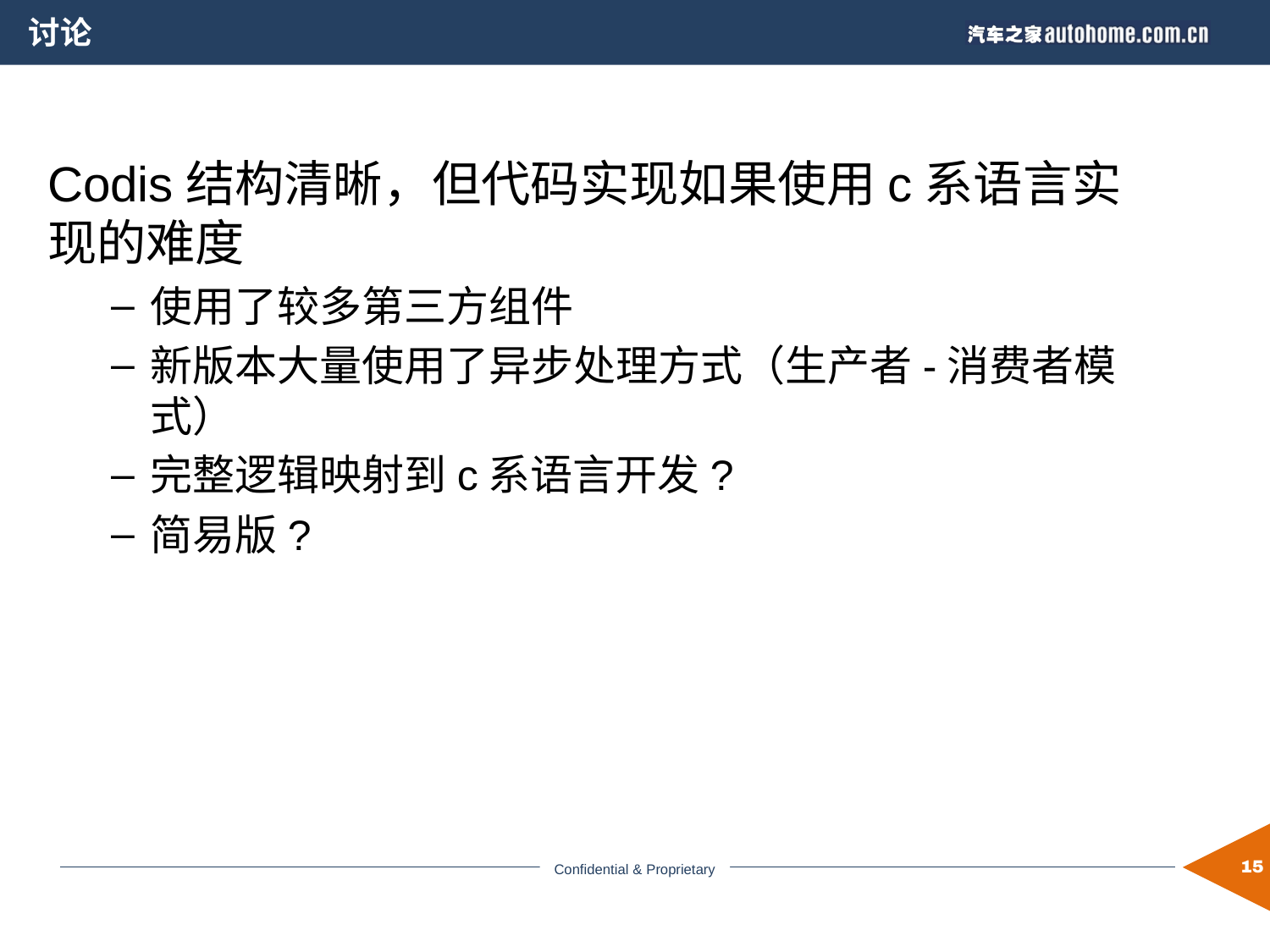

讨论
Codis结构清晰，但代码实现如果使用c系语言实现的难度
使用了较多第三方组件
新版本大量使用了异步处理方式（生产者-消费者模式）
完整逻辑映射到c系语言开发?
简易版?
15